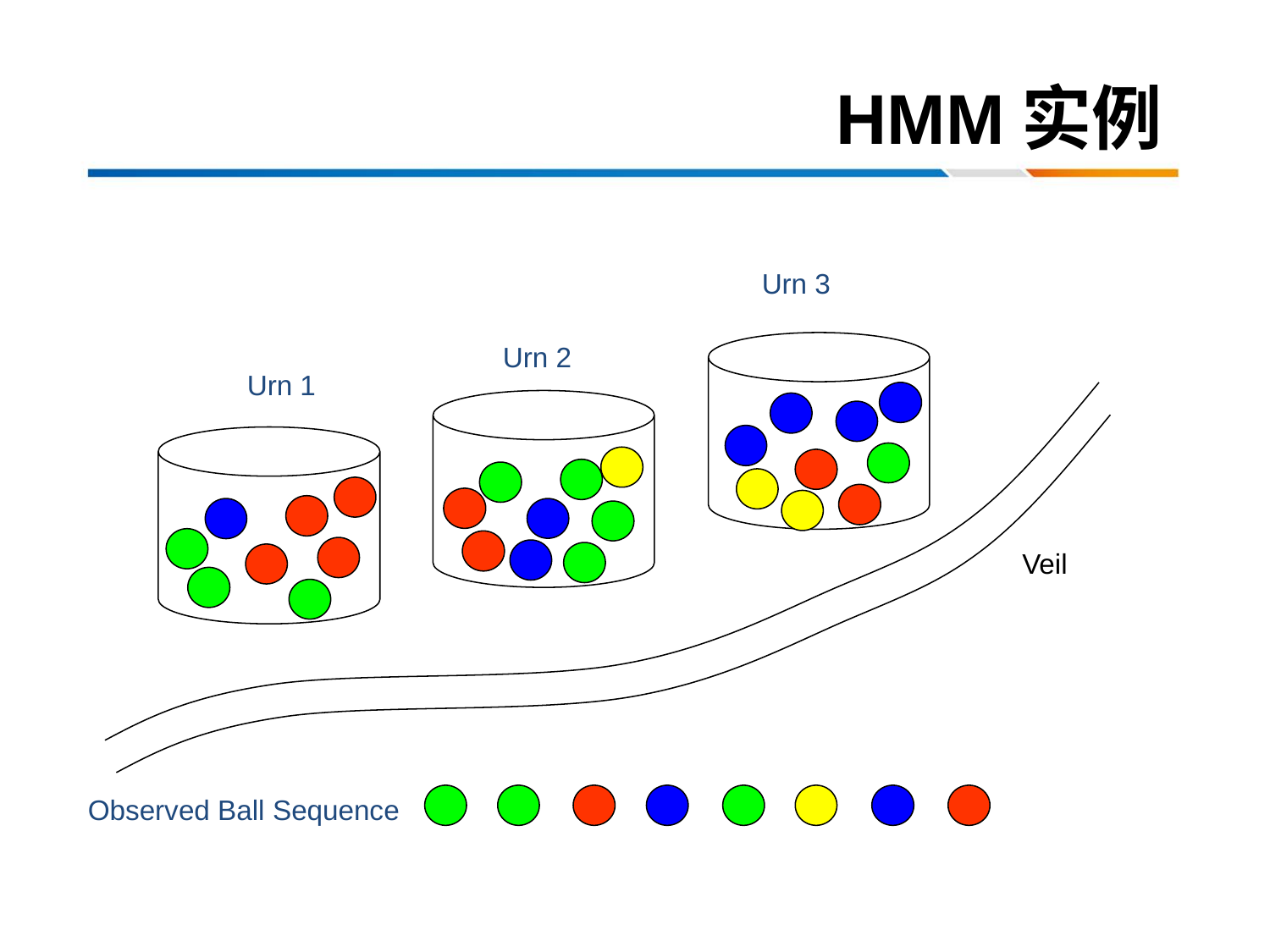

# HMM实例

Urn 3

Urn 2
Urn 1

Veil

Observed Ball Sequence